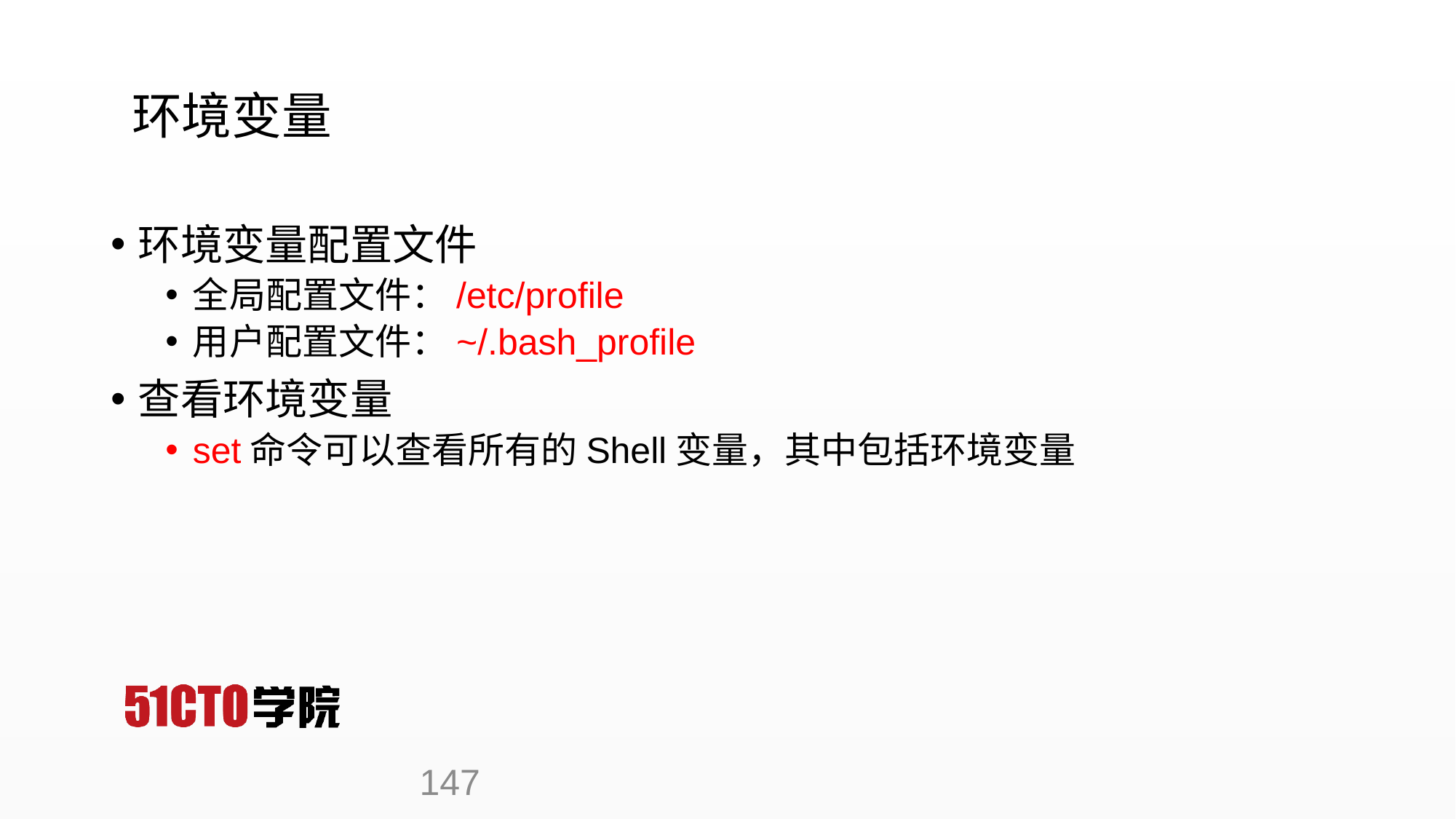

# 环境变量
环境变量配置文件
全局配置文件：/etc/profile
用户配置文件：~/.bash_profile
查看环境变量
set命令可以查看所有的Shell变量，其中包括环境变量
147